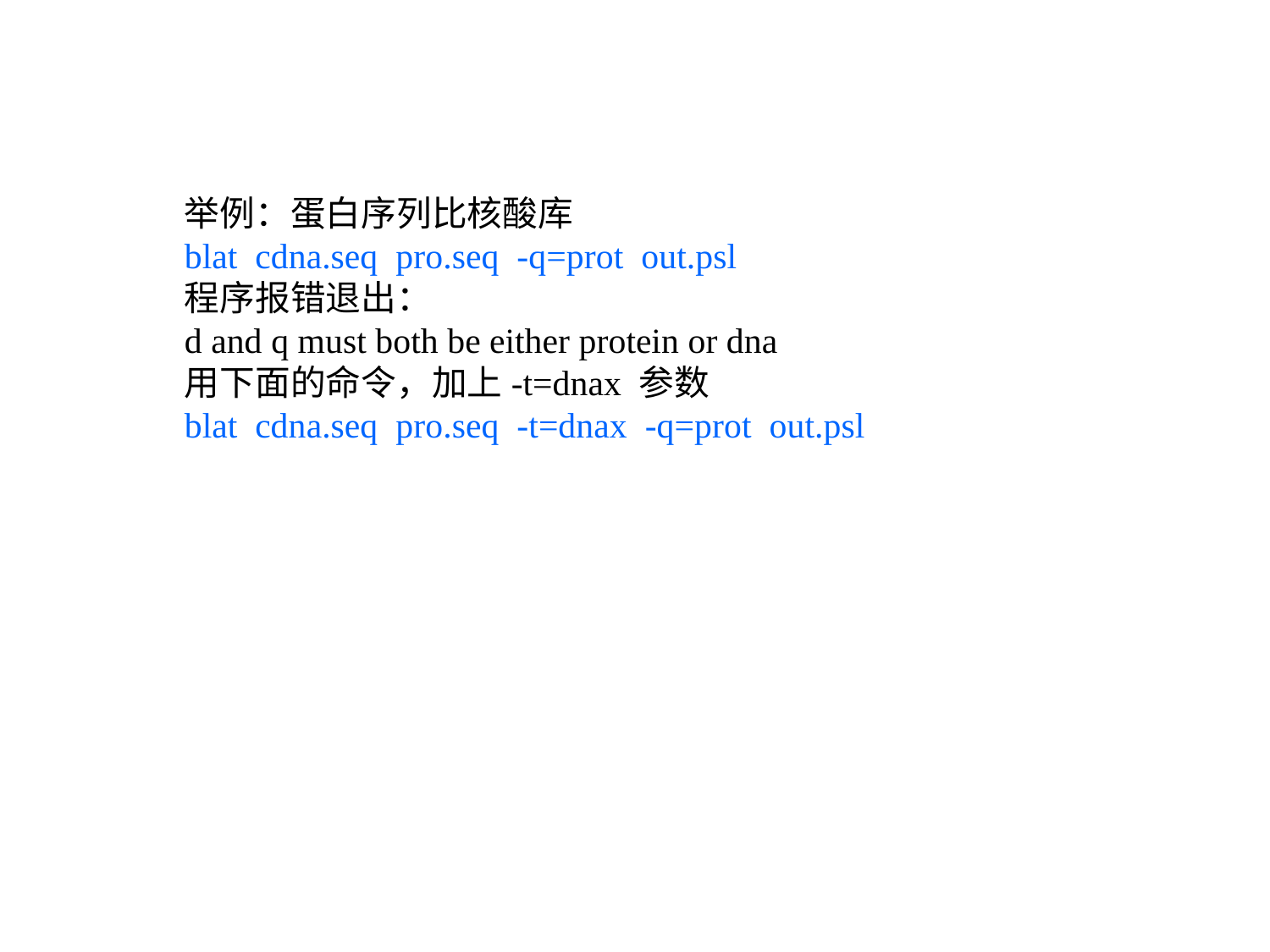

#

举例：蛋白序列比核酸库
blat  cdna.seq  pro.seq  -q=prot  out.psl
程序报错退出：
d and q must both be either protein or dna
用下面的命令，加上-t=dnax 参数
blat  cdna.seq  pro.seq  -t=dnax  -q=prot  out.psl